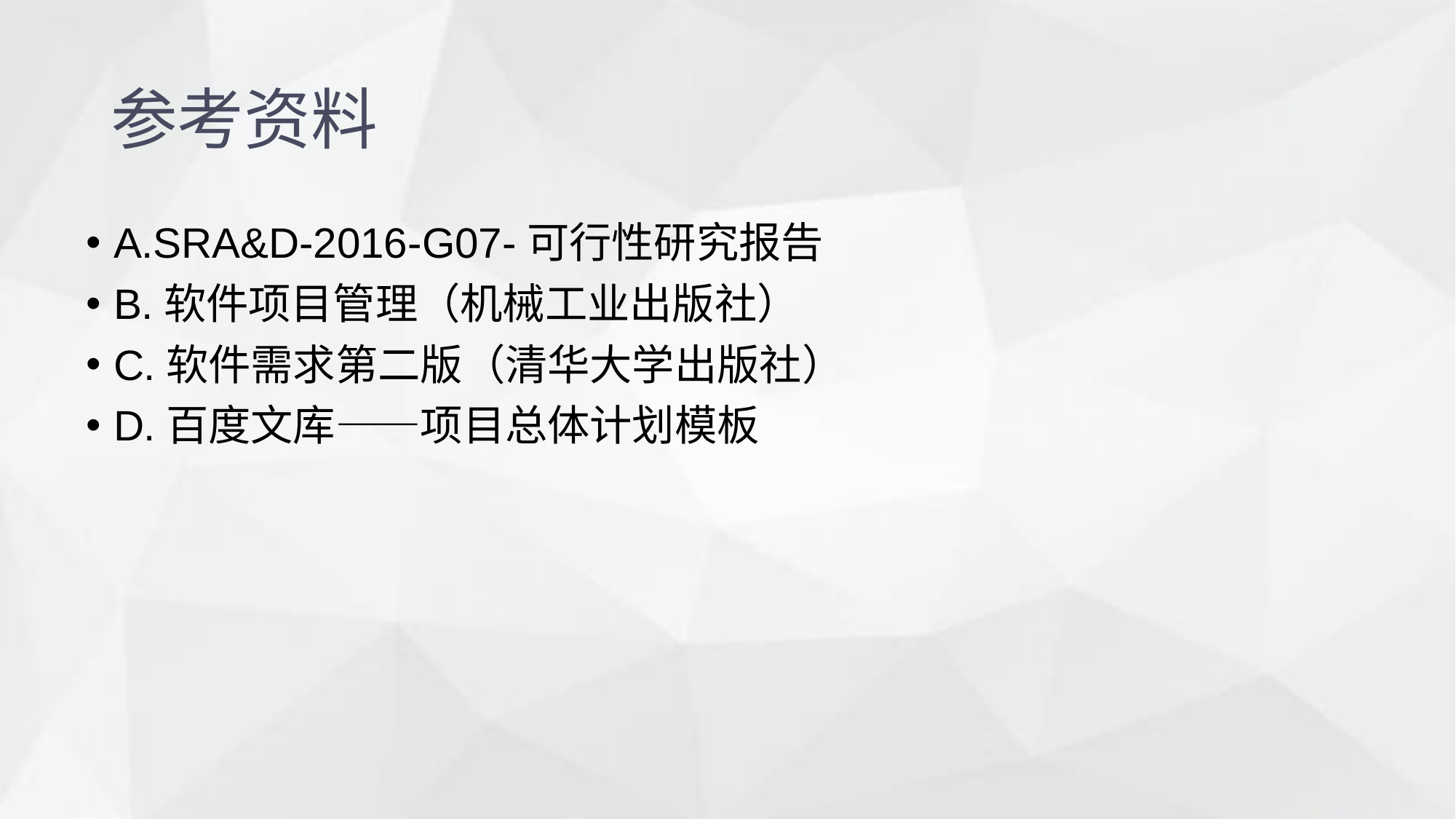

参考资料
A.SRA&D-2016-G07-可行性研究报告
B.软件项目管理（机械工业出版社）
C.软件需求第二版（清华大学出版社）
D.百度文库——项目总体计划模板